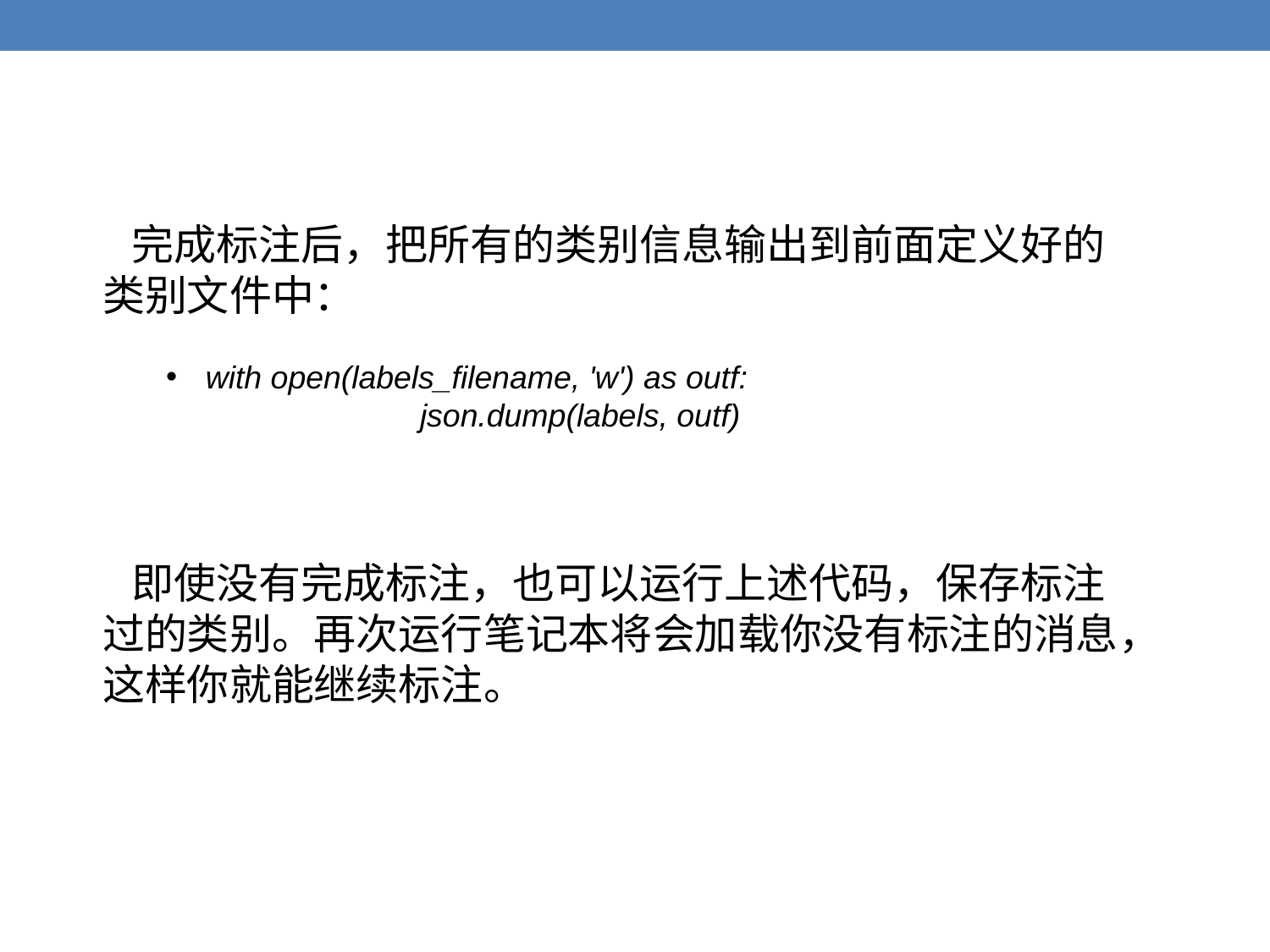

完成标注后，把所有的类别信息输出到前面定义好的类别文件中：

with open(labels_filename, 'w') as outf:
		json.dump(labels, outf)
  即使没有完成标注，也可以运行上述代码，保存标注过的类别。再次运行笔记本将会加载你没有标注的消息，这样你就能继续标注。